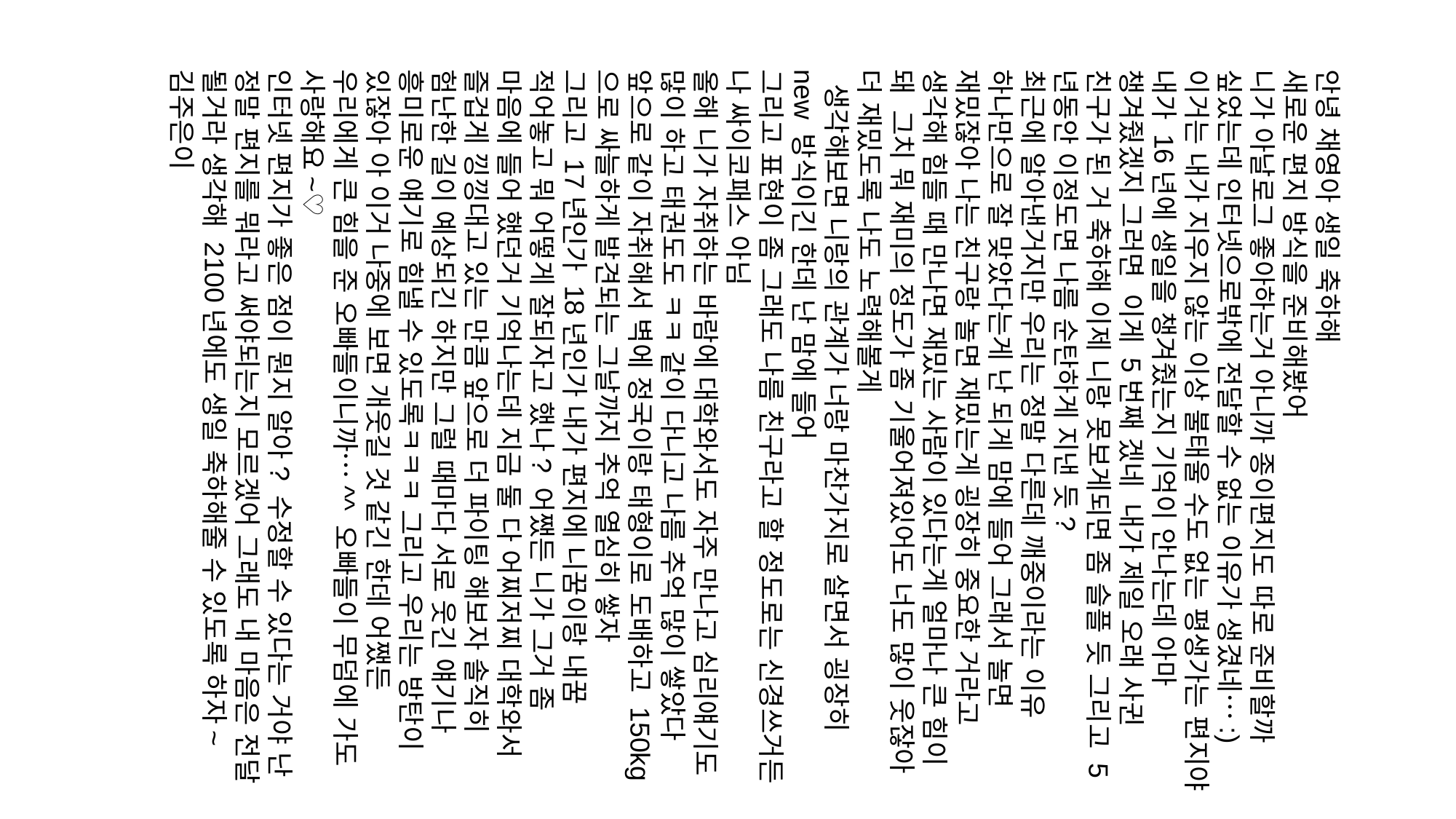

안녕 채영아 생일 축하해
새로운 편지 방식을 준비해봤어
니가 아날로그 좋아하는거 아니까 종이편지도 따로 준비할까 싶었는데 인터넷으로밖에 전달할 수 없는 이유가 생겼네…:) 이거는 내가 지우지 않는 이상 불태울 수도 없는 평생가는 편지야
내가 16년에 생일을 챙겨줬는지 기억이 안나는데 아마 챙겨줬겠지 그러면  이게 5번째 겠네  내가 제일 오래 사귄 친구가 된 거 축하해 이제 니랑 못보게되면 좀 슬플 듯 그리고 5년동안 이정도면 나름 순탄하게 지낸 듯?
최근에 알아낸거지만 우리는 정말 다른데 깨중이라는 이유 하나만으로 잘 맞았다는게 난 되게 맘에 들어 그래서 놀면 재밌잖아 나는 친구랑 놀면 재밌는게 굉장히 중요한 거라고 생각해 힘들 때 만나면 재밌는 사람이 있다는게 얼마나 큰 힘이 돼  그치 뭐 재미의 정도가 좀 기울어져있어도 너도 많이 웃잖아 더 재밌도록 나도 노력해볼게
 생각해보면 니랑의 관계가 너랑 마찬가지로 살면서 굉장히 new 방식이긴 한데 난 맘에 들어
그리고 표현이 좀 그래도 나름 친구라고 할 정도로는 신경쓰거든 나 싸이코패스 아님
올해 니가 자취하는 바람에 대학와서도 자주 만나고 심리얘기도 많이 하고 태권도도 ㅋㅋ 같이 다니고 나름 추억 많이 쌓았다 앞으로 같이 자취해서 벽에 정국이랑 태형이로 도배하고 150kg으로 싸늘하게 발견되는 그날까지 추억 열심히 쌓자
그리고 17년인가 18년인가 내가 편지에 니꿈이랑 내꿈 적어놓고 뭐 어떻게 잘되자고 했나? 어쨌든 니가 그거 좀 마음에 들어 했던거 기억나는데 지금 둘 다 어찌저찌 대학와서 즐겁게 낑낑대고 있는 만큼 앞으로 더 파이팅 해보자 솔직히 험난한 길이 예상되긴 하지만 그럴 때마다 서로 웃긴 얘기나 흥미로운 얘기로 힘낼 수 있도록ㅋㅋㅋ 그리고 우리는 방탄이 있잖아 아 이거 나중에 보면 개웃길 것 같긴 한데 어쨌든 우리에게 큰 힘을 준 오빠들이니까…^^ 오빠들이 무덤에 가도 사랑해요~♡
인터넷 편지가 좋은 점이 뭔지 알아? 수정할 수 있다는 거야 난 정말 편지를 뭐라고 써야되는지 모르겠어 그래도 내 마음은 전달 될거라 생각해 2100년에도 생일 축하해줄 수 있도록 하자~
김주은이